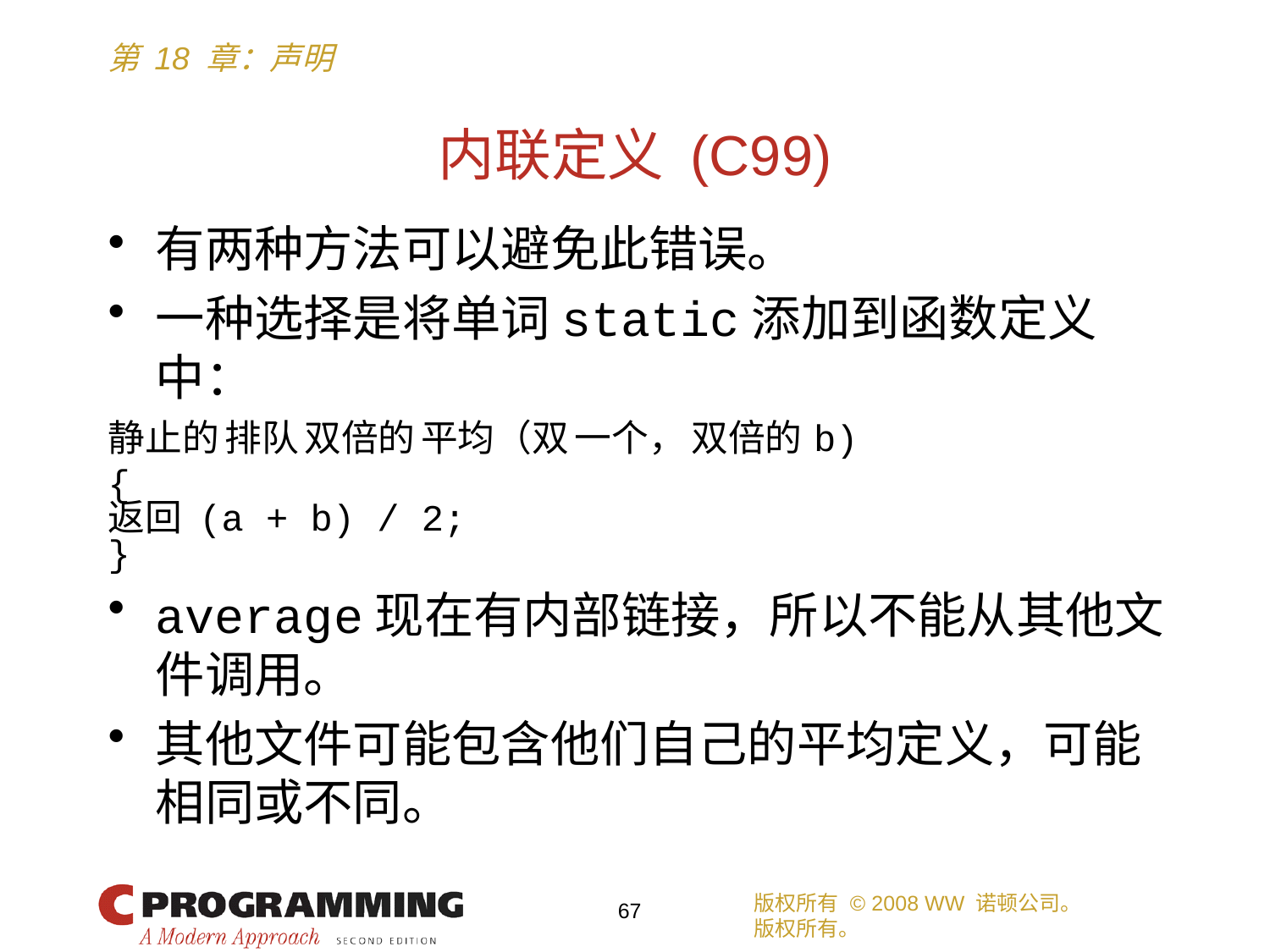

# 内联定义 (C99)
有两种方法可以避免此错误。
一种选择是将单词static添加到函数定义中：
静止的 排队 双倍的 平均（双 一个， 双倍的 b)
{
返回 (a + b) / 2;
}
average现在有内部链接，所以不能从其他文件调用。
其他文件可能包含他们自己的平均定义，可能相同或不同。
版权所有 © 2008 WW 诺顿公司。
版权所有。
67